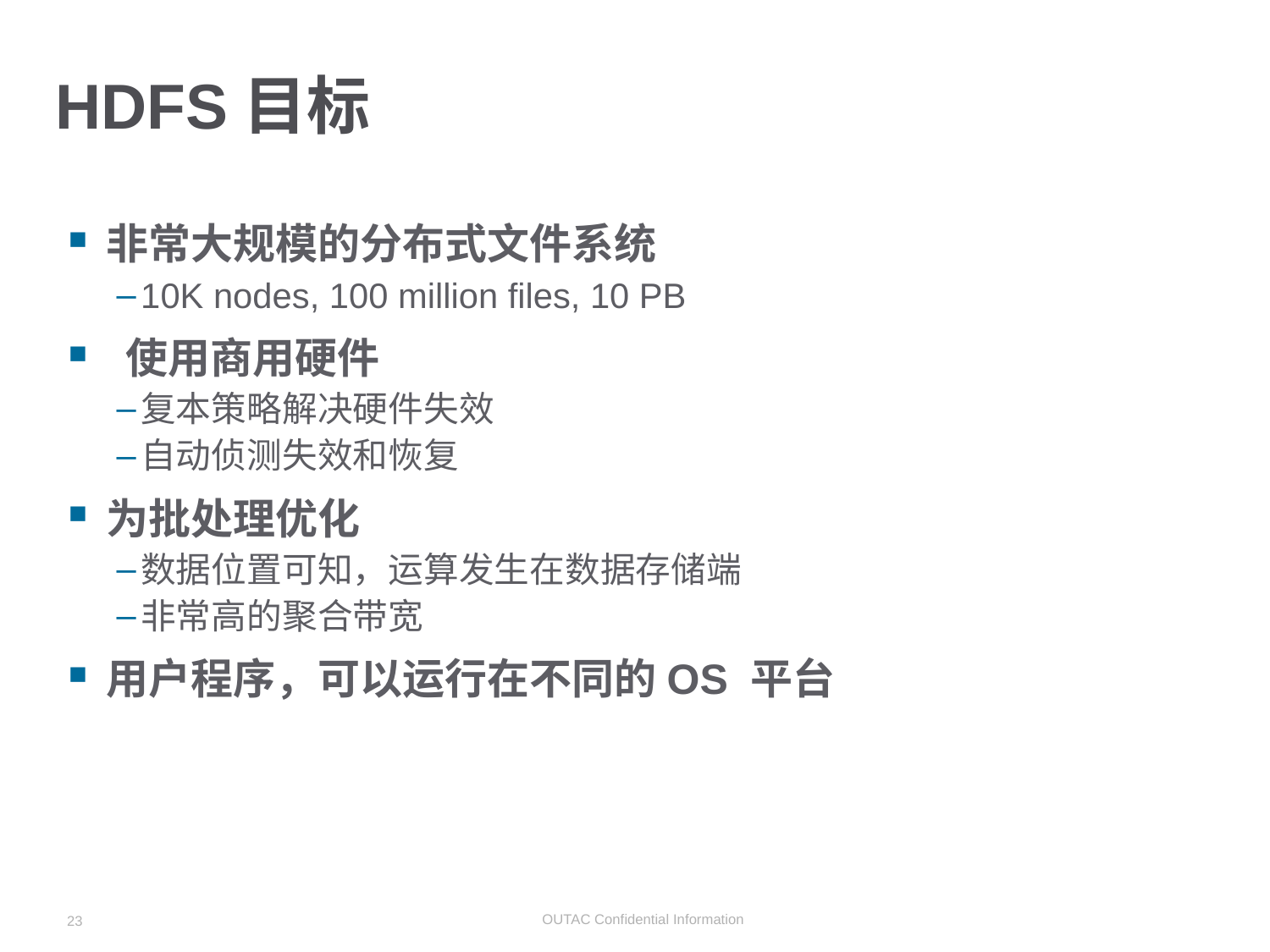

# HDFS目标
非常大规模的分布式文件系统
10K nodes, 100 million files, 10 PB
 使用商用硬件
复本策略解决硬件失效
自动侦测失效和恢复
为批处理优化
数据位置可知，运算发生在数据存储端
非常高的聚合带宽
用户程序，可以运行在不同的OS 平台
23